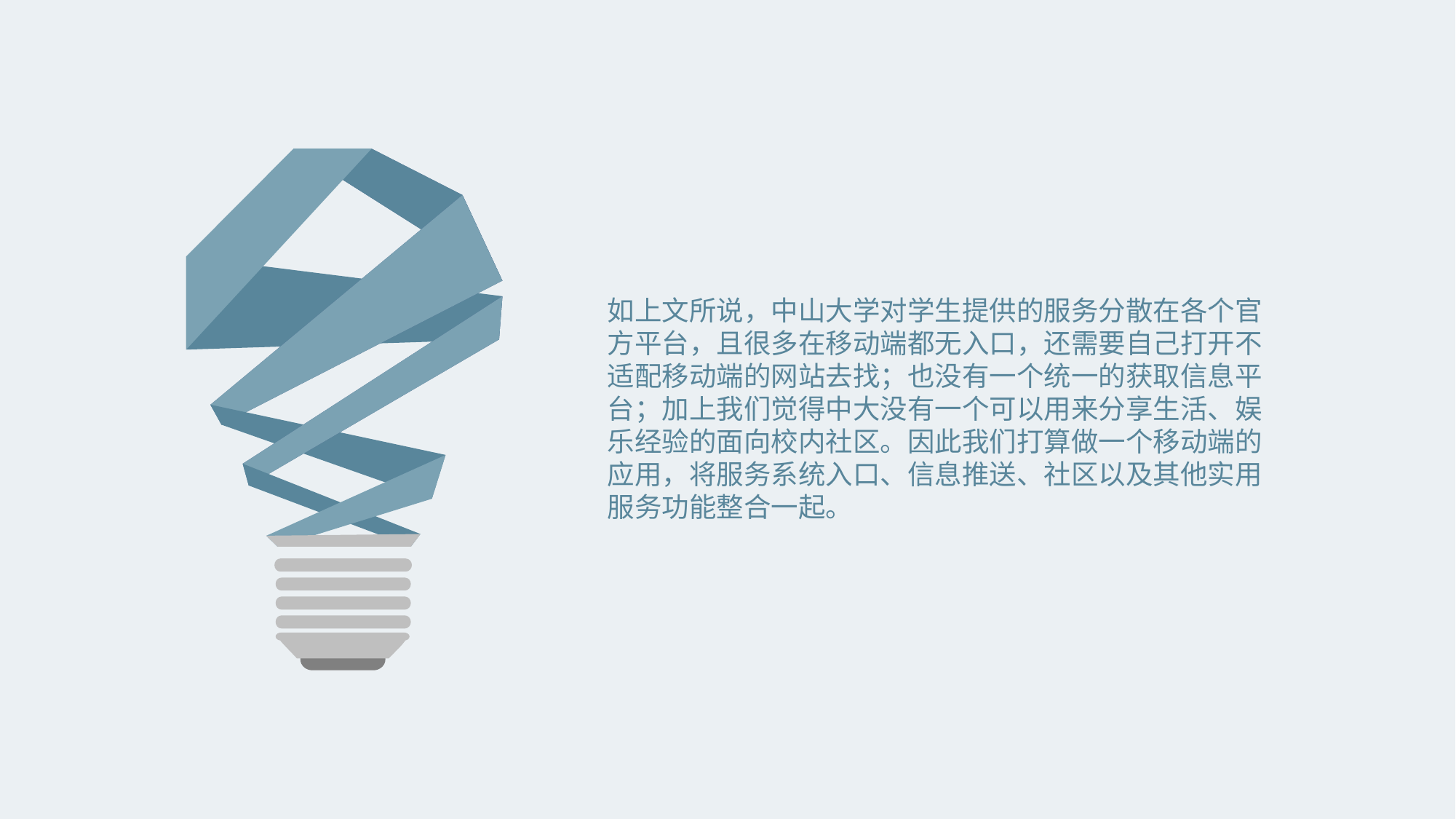

如上文所说，中山大学对学生提供的服务分散在各个官方平台，且很多在移动端都无入口，还需要自己打开不适配移动端的网站去找；也没有一个统一的获取信息平台；加上我们觉得中大没有一个可以用来分享生活、娱乐经验的面向校内社区。因此我们打算做一个移动端的应用，将服务系统入口、信息推送、社区以及其他实用服务功能整合一起。